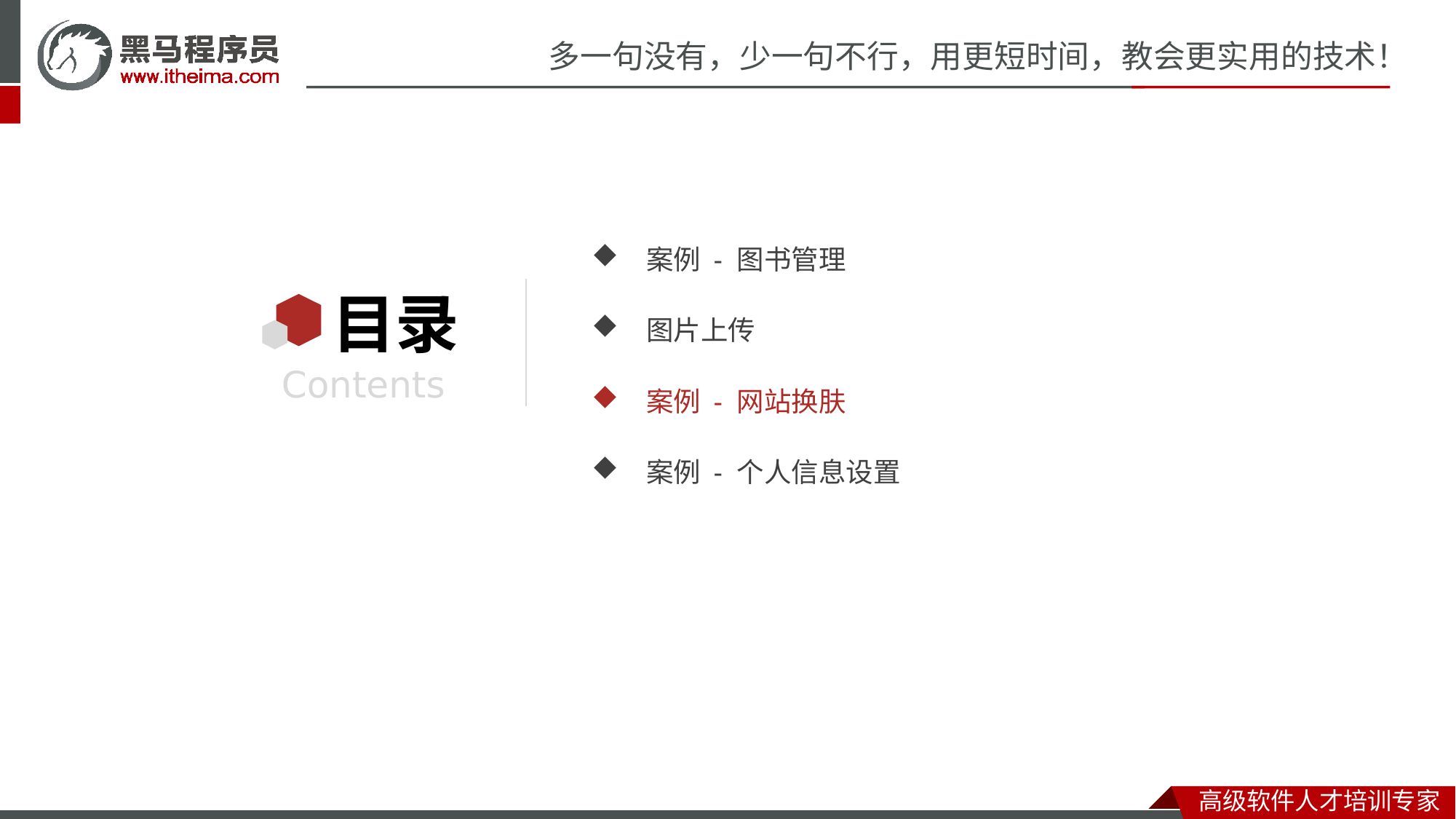

案例 - 图书管理
图片上传
案例 - 网站换肤
案例 - 个人信息设置